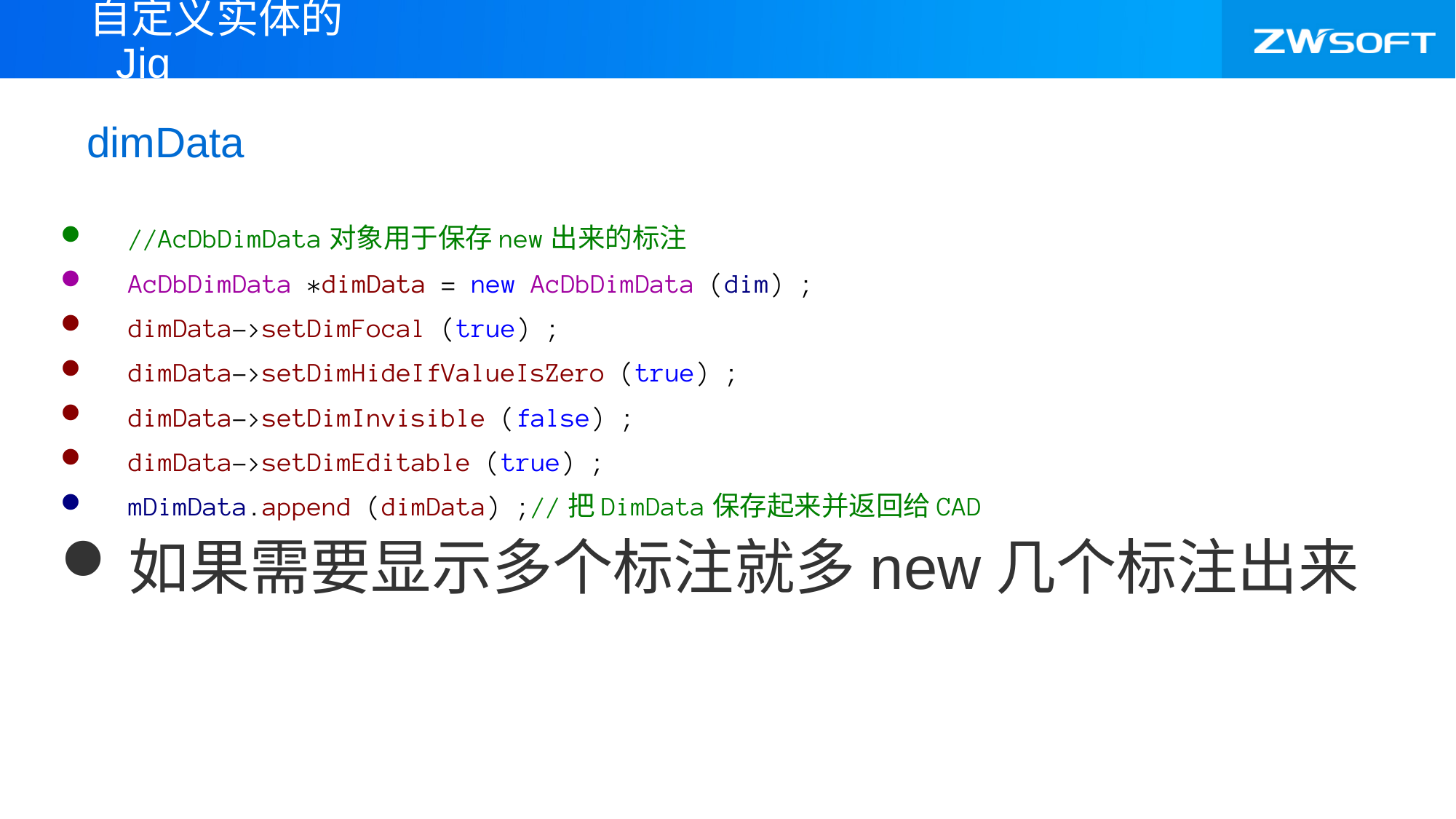

自定义实体的Jig
# dimData
//AcDbDimData对象用于保存new出来的标注
AcDbDimData *dimData = new AcDbDimData (dim) ;
dimData->setDimFocal (true) ;
dimData->setDimHideIfValueIsZero (true) ;
dimData->setDimInvisible (false) ;
dimData->setDimEditable (true) ;
mDimData.append (dimData) ;//把DimData保存起来并返回给CAD
如果需要显示多个标注就多new几个标注出来